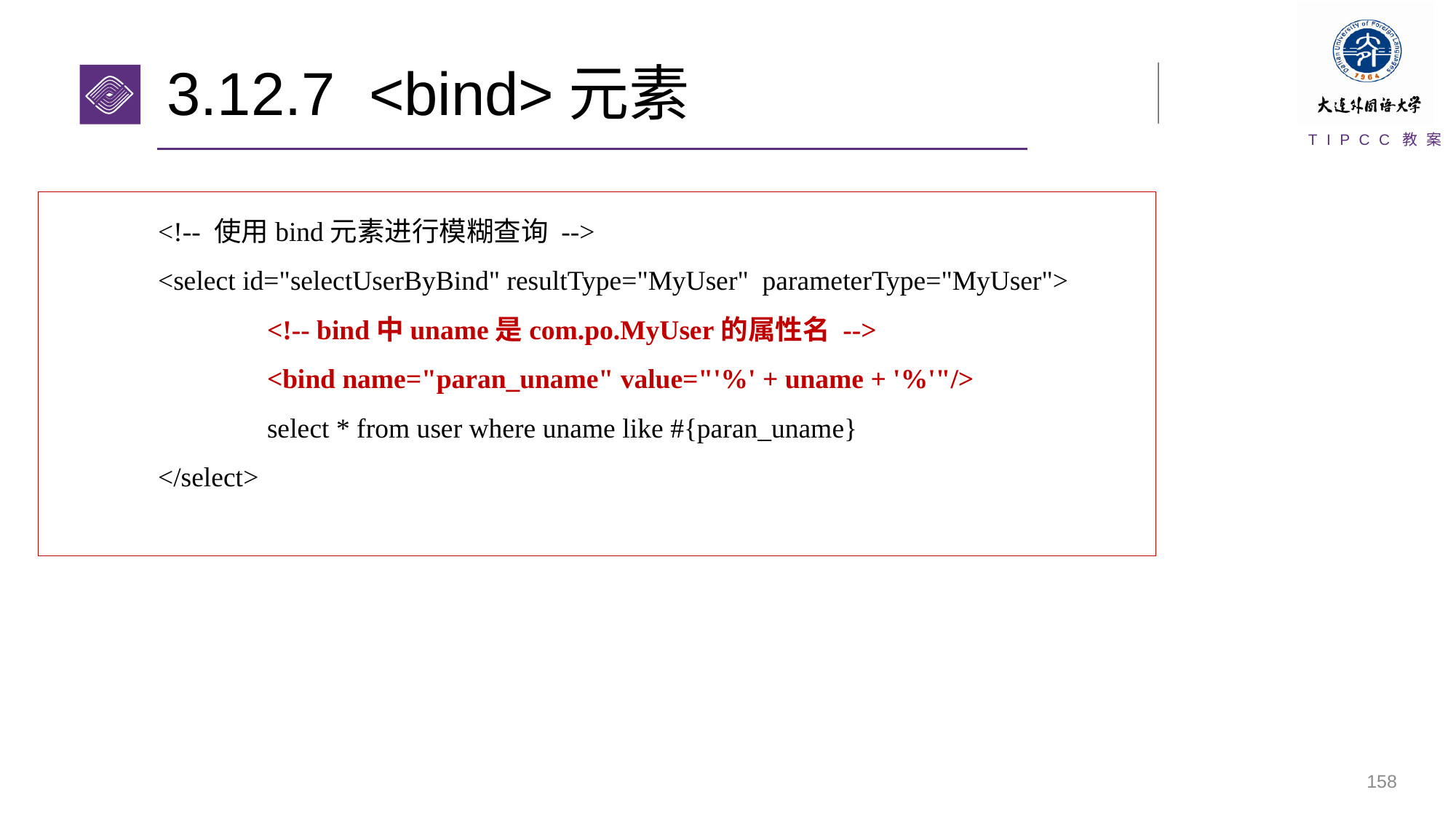

# 3.12.7  <bind>元素
	<!-- 使用bind元素进行模糊查询 -->
	<select id="selectUserByBind" resultType="MyUser"  parameterType="MyUser">
		<!-- bind中uname是com.po.MyUser的属性名 -->
		<bind name="paran_uname" value="'%' + uname + '%'"/>
		select * from user where uname like #{paran_uname}
	</select>

158